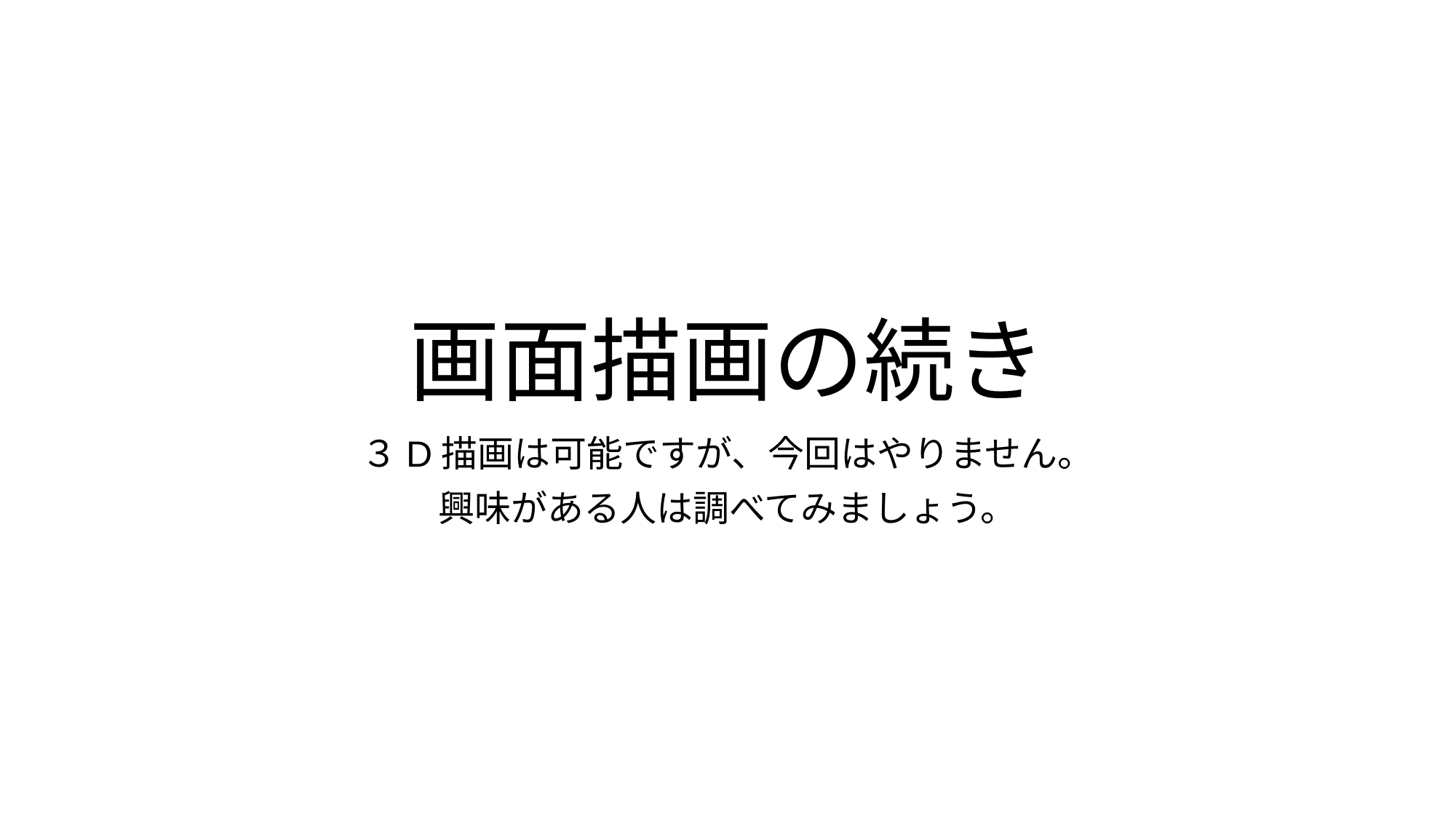

# 画面描画の続き
３D描画は可能ですが、今回はやりません。
興味がある人は調べてみましょう。